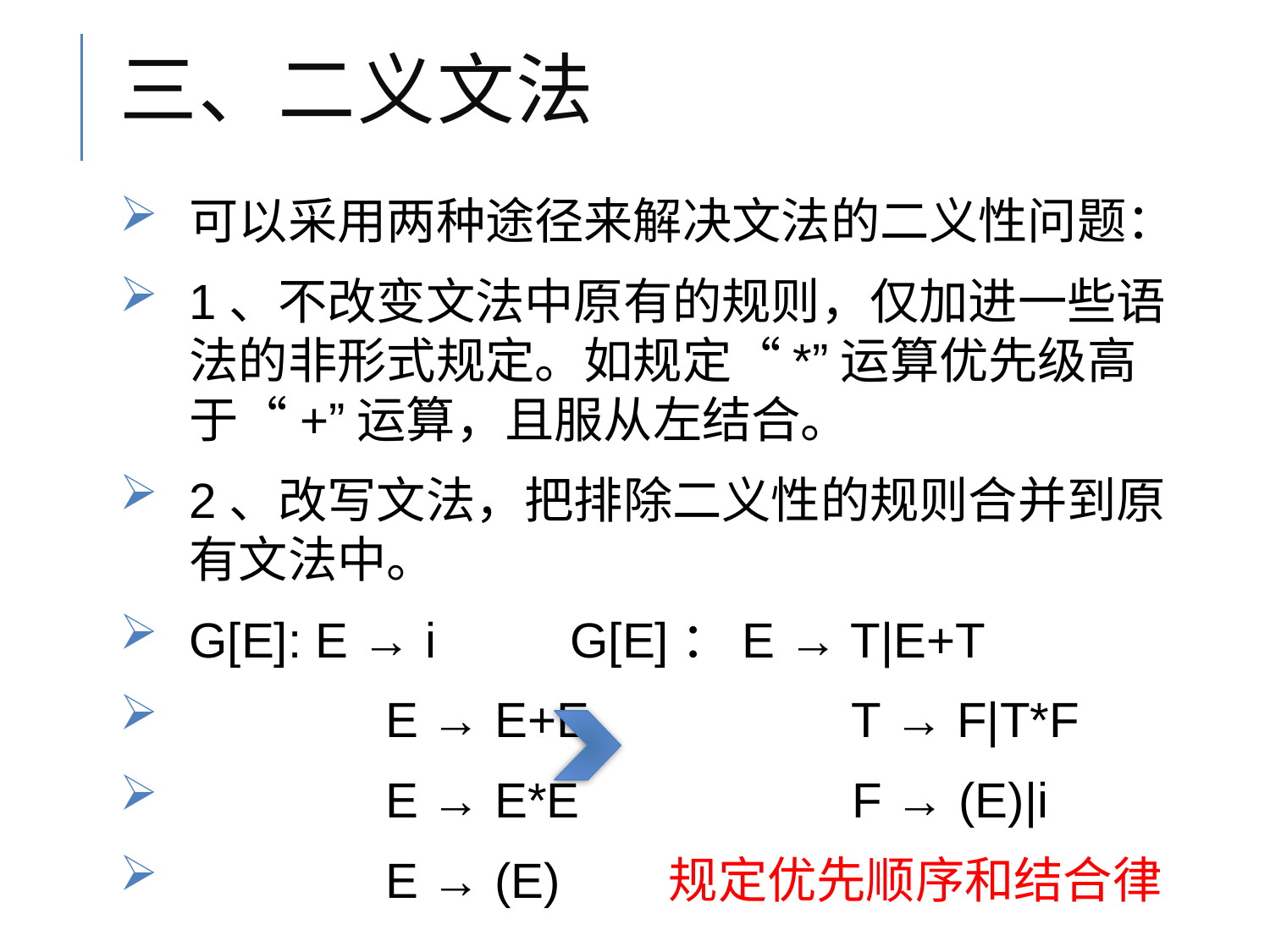

# 三、二义文法
可以采用两种途径来解决文法的二义性问题：
1、不改变文法中原有的规则，仅加进一些语法的非形式规定。如规定“*”运算优先级高于“+”运算，且服从左结合。
2、改写文法，把排除二义性的规则合并到原有文法中。
G[E]: E → i         	G[E]：E → T|E+T
	     E → E+E              	  T → F|T*F
	     E → E*E               	  F → (E)|i
	     E → (E)       规定优先顺序和结合律

55